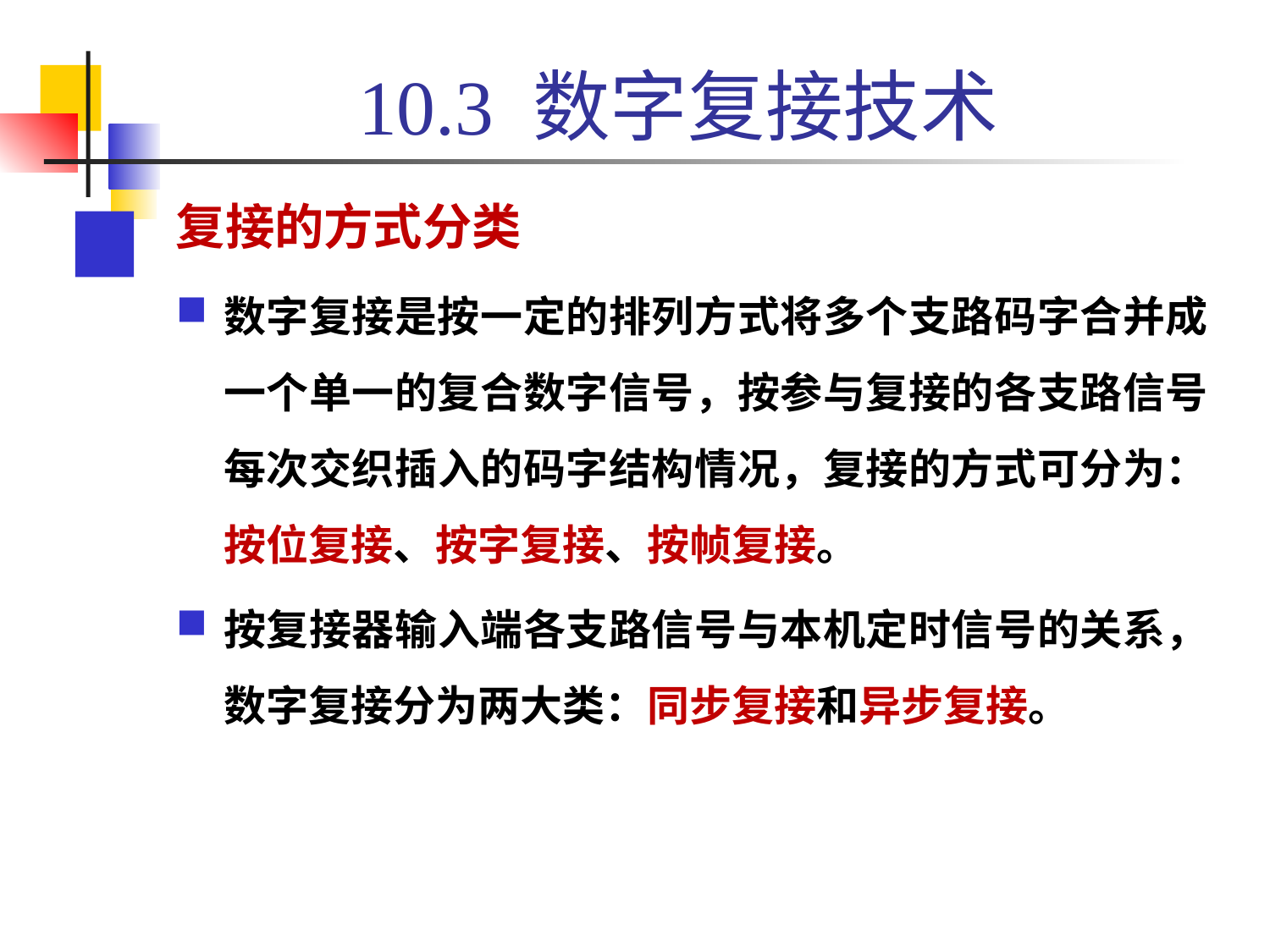

# 10.3 数字复接技术
复接的方式分类
数字复接是按一定的排列方式将多个支路码字合并成一个单一的复合数字信号，按参与复接的各支路信号每次交织插入的码字结构情况，复接的方式可分为：按位复接、按字复接、按帧复接。
按复接器输入端各支路信号与本机定时信号的关系，数字复接分为两大类：同步复接和异步复接。